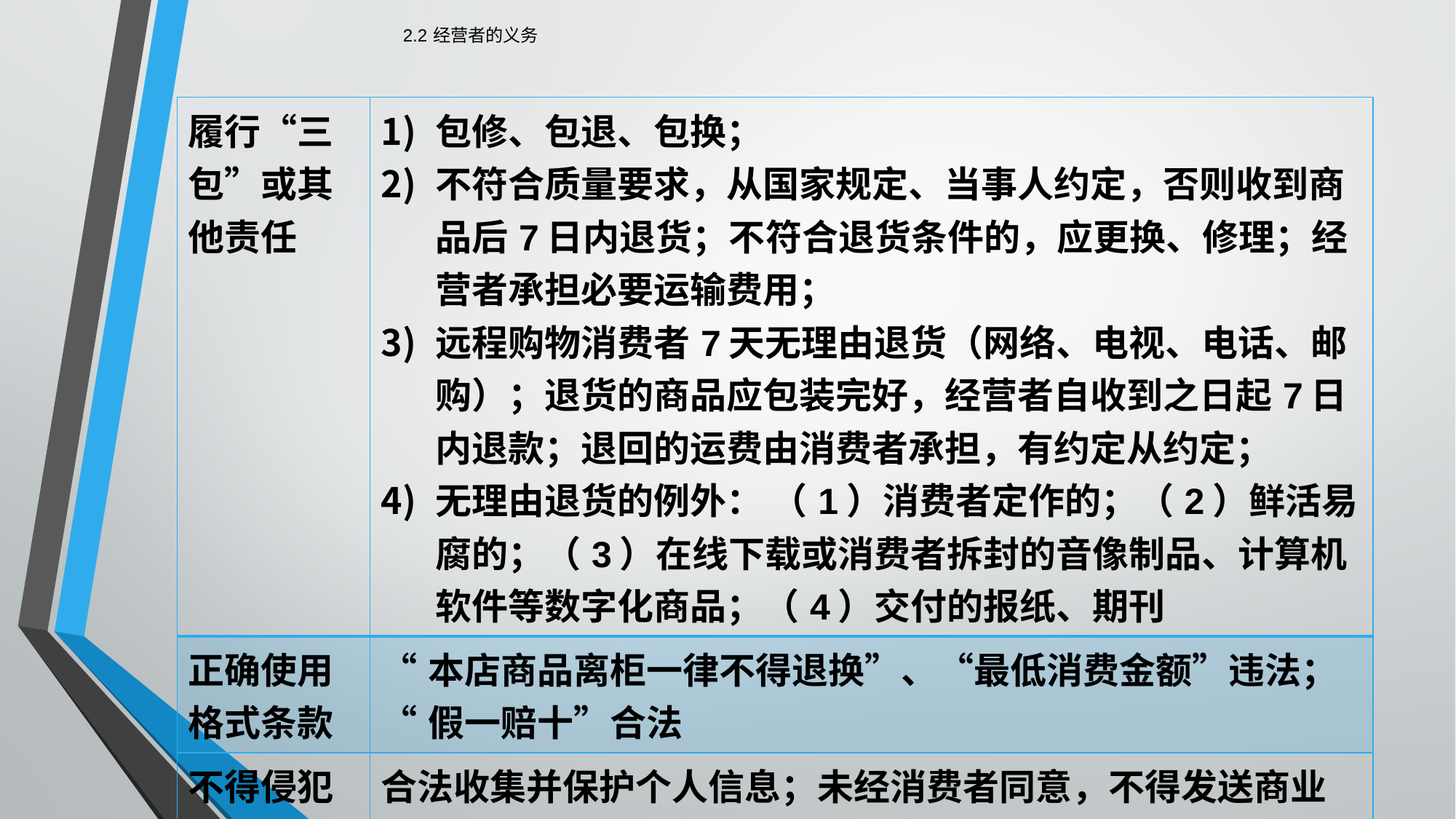

# 2.2 经营者的义务
| 履行“三包”或其他责任 | 包修、包退、包换； 不符合质量要求，从国家规定、当事人约定，否则收到商品后7日内退货；不符合退货条件的，应更换、修理；经营者承担必要运输费用； 远程购物消费者7天无理由退货（网络、电视、电话、邮购）；退货的商品应包装完好，经营者自收到之日起7日内退款；退回的运费由消费者承担，有约定从约定； 无理由退货的例外： （1）消费者定作的；（2）鲜活易腐的；（3）在线下载或消费者拆封的音像制品、计算机软件等数字化商品；（4）交付的报纸、期刊 |
| --- | --- |
| 正确使用格式条款 | “本店商品离柜一律不得退换”、“最低消费金额”违法； “假一赔十”合法 |
| 不得侵犯人格尊严 | 合法收集并保护个人信息；未经消费者同意，不得发送商业信息骚扰消费者 |